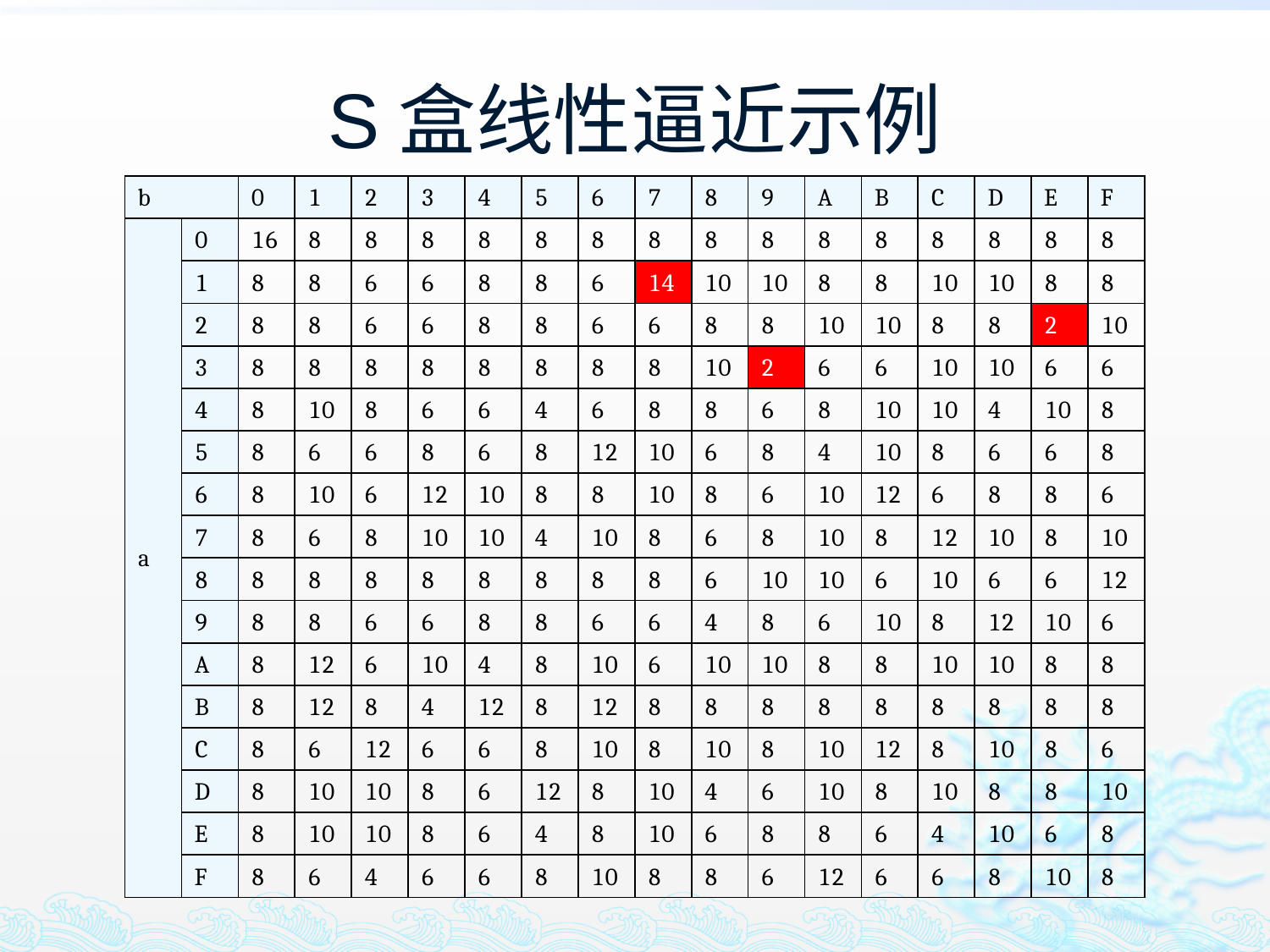

# S盒线性逼近示例
| b |  | 0 | 1 | 2 | 3 | 4 | 5 | 6 | 7 | 8 | 9 | A | B | C | D | E | F |
| --- | --- | --- | --- | --- | --- | --- | --- | --- | --- | --- | --- | --- | --- | --- | --- | --- | --- |
| a | 0 | 16 | 8 | 8 | 8 | 8 | 8 | 8 | 8 | 8 | 8 | 8 | 8 | 8 | 8 | 8 | 8 |
|  | 1 | 8 | 8 | 6 | 6 | 8 | 8 | 6 | 14 | 10 | 10 | 8 | 8 | 10 | 10 | 8 | 8 |
|  | 2 | 8 | 8 | 6 | 6 | 8 | 8 | 6 | 6 | 8 | 8 | 10 | 10 | 8 | 8 | 2 | 10 |
|  | 3 | 8 | 8 | 8 | 8 | 8 | 8 | 8 | 8 | 10 | 2 | 6 | 6 | 10 | 10 | 6 | 6 |
|  | 4 | 8 | 10 | 8 | 6 | 6 | 4 | 6 | 8 | 8 | 6 | 8 | 10 | 10 | 4 | 10 | 8 |
|  | 5 | 8 | 6 | 6 | 8 | 6 | 8 | 12 | 10 | 6 | 8 | 4 | 10 | 8 | 6 | 6 | 8 |
|  | 6 | 8 | 10 | 6 | 12 | 10 | 8 | 8 | 10 | 8 | 6 | 10 | 12 | 6 | 8 | 8 | 6 |
|  | 7 | 8 | 6 | 8 | 10 | 10 | 4 | 10 | 8 | 6 | 8 | 10 | 8 | 12 | 10 | 8 | 10 |
|  | 8 | 8 | 8 | 8 | 8 | 8 | 8 | 8 | 8 | 6 | 10 | 10 | 6 | 10 | 6 | 6 | 12 |
|  | 9 | 8 | 8 | 6 | 6 | 8 | 8 | 6 | 6 | 4 | 8 | 6 | 10 | 8 | 12 | 10 | 6 |
|  | A | 8 | 12 | 6 | 10 | 4 | 8 | 10 | 6 | 10 | 10 | 8 | 8 | 10 | 10 | 8 | 8 |
|  | B | 8 | 12 | 8 | 4 | 12 | 8 | 12 | 8 | 8 | 8 | 8 | 8 | 8 | 8 | 8 | 8 |
|  | C | 8 | 6 | 12 | 6 | 6 | 8 | 10 | 8 | 10 | 8 | 10 | 12 | 8 | 10 | 8 | 6 |
|  | D | 8 | 10 | 10 | 8 | 6 | 12 | 8 | 10 | 4 | 6 | 10 | 8 | 10 | 8 | 8 | 10 |
|  | E | 8 | 10 | 10 | 8 | 6 | 4 | 8 | 10 | 6 | 8 | 8 | 6 | 4 | 10 | 6 | 8 |
|  | F | 8 | 6 | 4 | 6 | 6 | 8 | 10 | 8 | 8 | 6 | 12 | 6 | 6 | 8 | 10 | 8 |